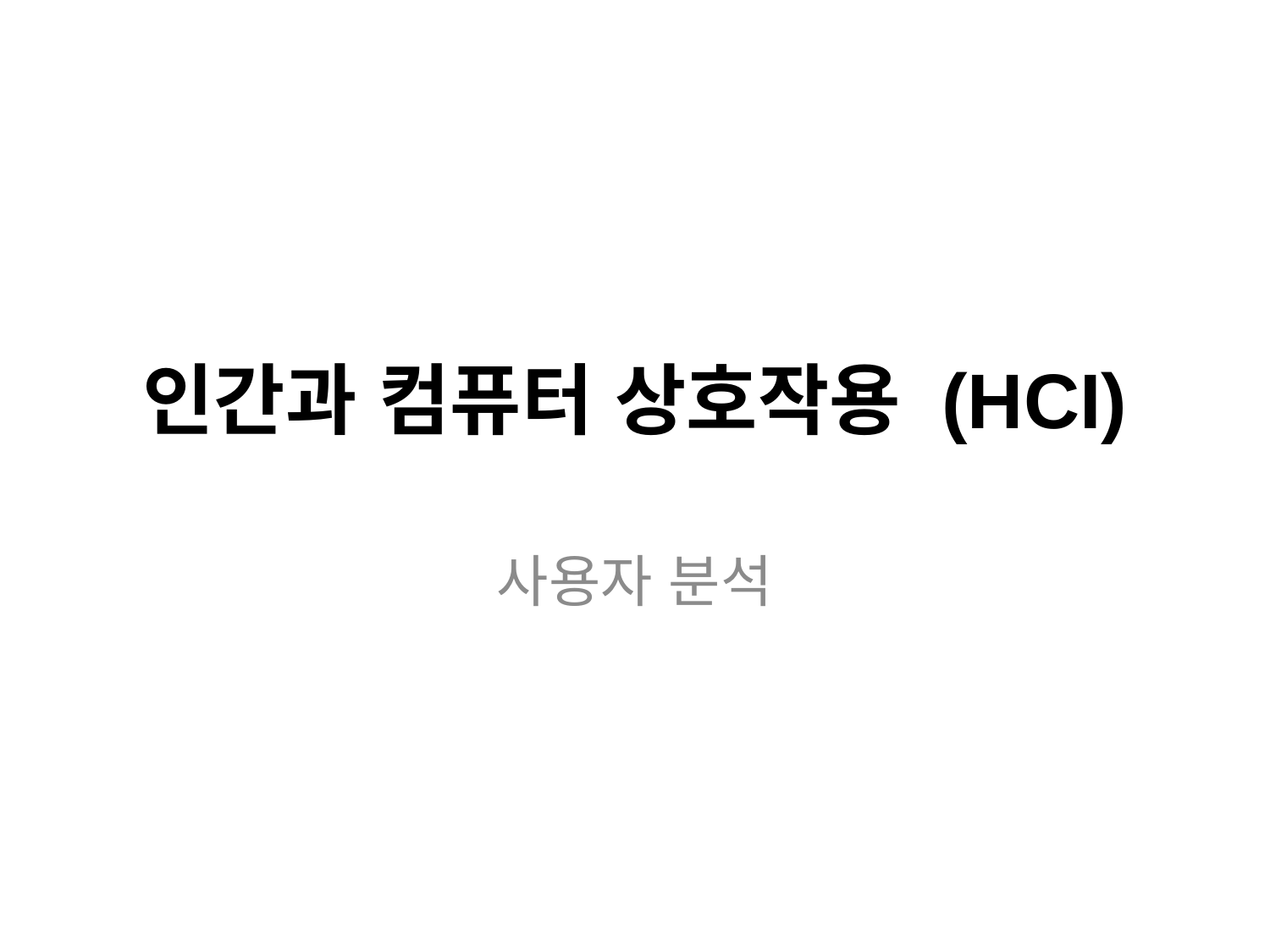

# 인간과 컴퓨터 상호작용 (HCI)
사용자 분석